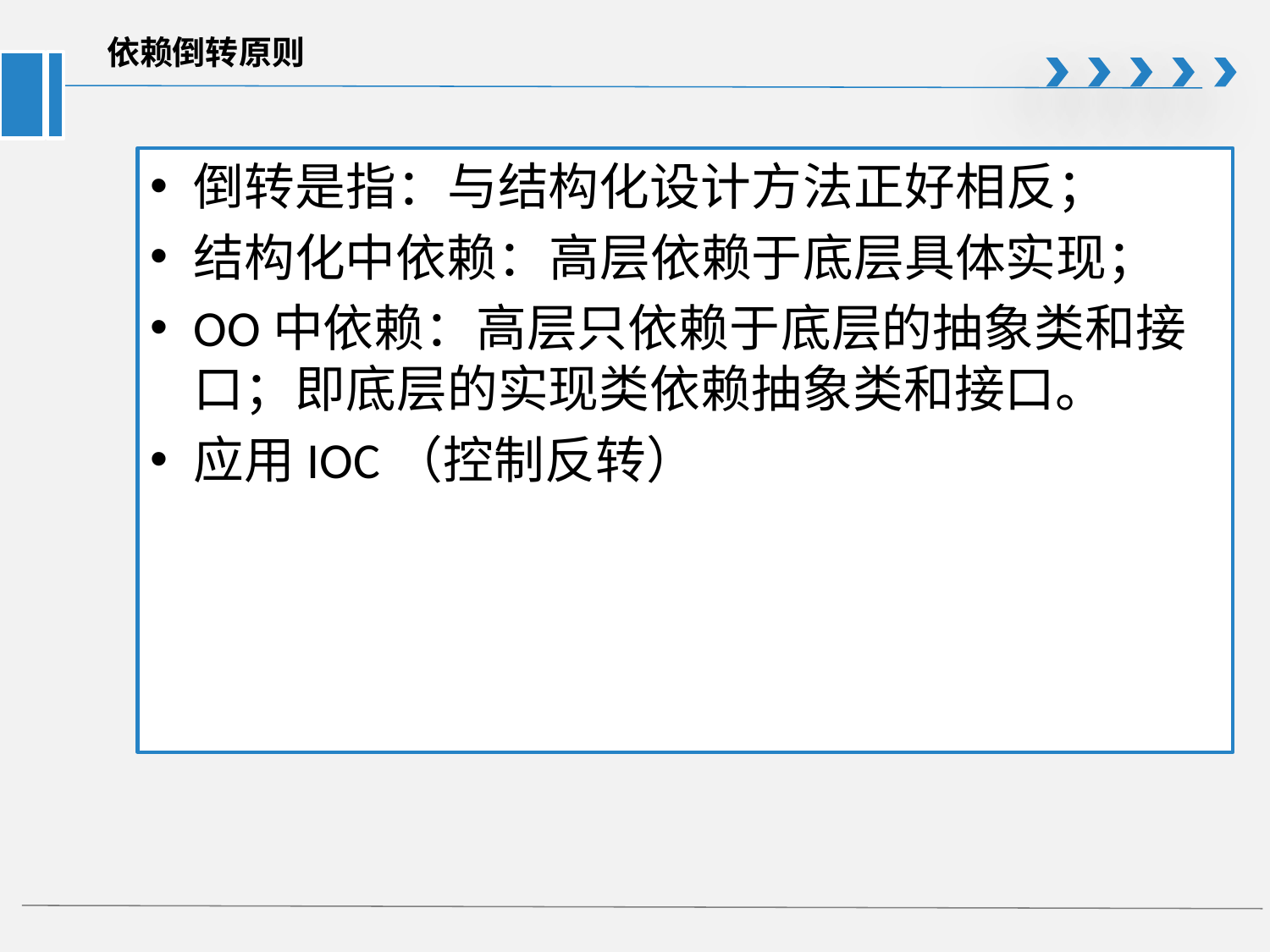

# 依赖倒转原则
倒转是指：与结构化设计方法正好相反；
结构化中依赖：高层依赖于底层具体实现；
OO中依赖：高层只依赖于底层的抽象类和接口；即底层的实现类依赖抽象类和接口。
应用IOC（控制反转）